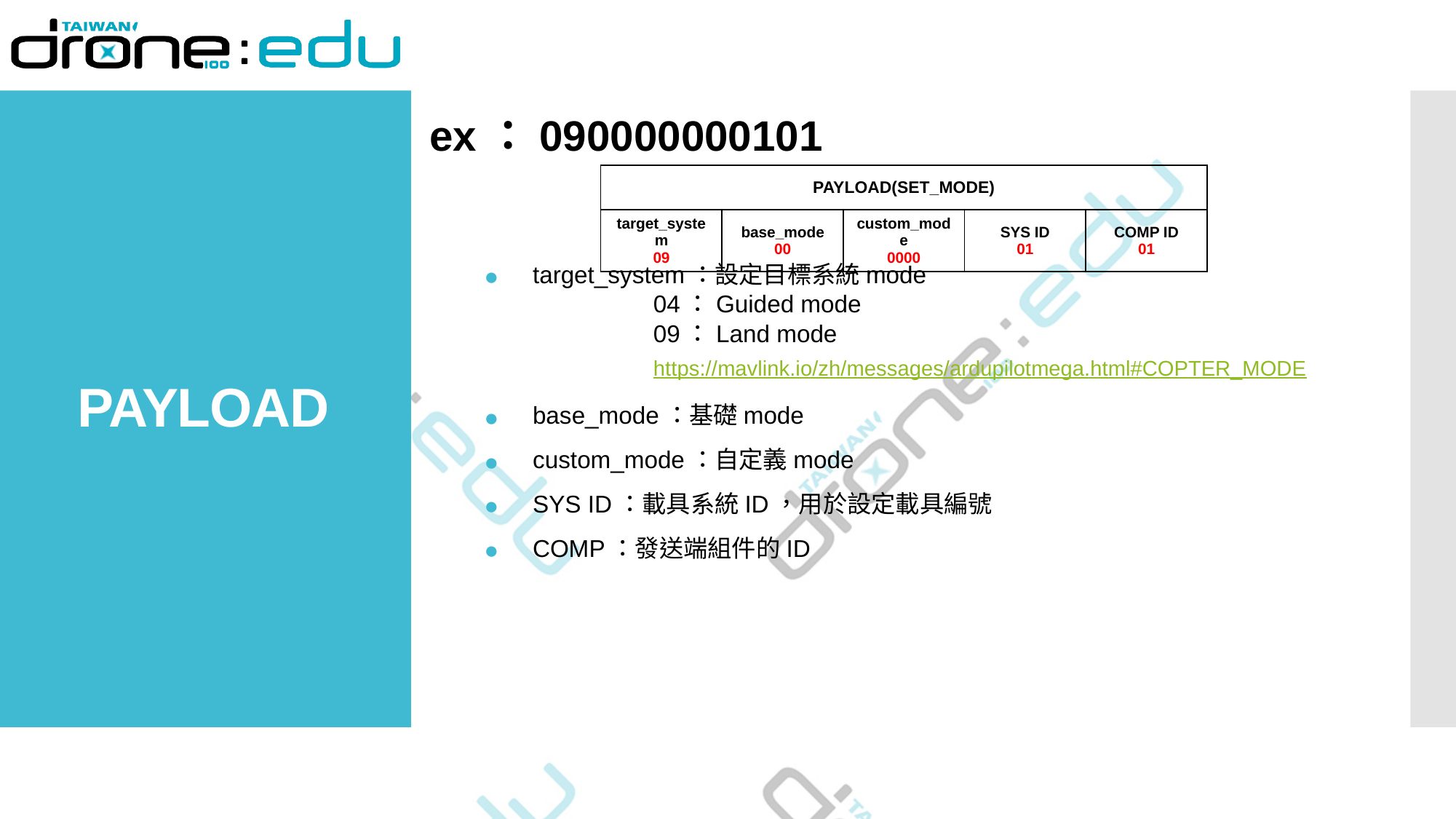

ex：090000000101
# PAYLOAD
| PAYLOAD(SET\_MODE) |  |  |  |  |
| --- | --- | --- | --- | --- |
| target\_system 09 | base\_mode 00 | custom\_mode 0000 | SYS ID 01 | COMP ID 01 |
target_system：設定目標系統mode
	04：Guided mode
	09：Land mode
	https://mavlink.io/zh/messages/ardupilotmega.html#COPTER_MODE
base_mode：基礎mode
custom_mode：自定義mode
SYS ID：載具系統ID，用於設定載具編號
COMP：發送端組件的ID